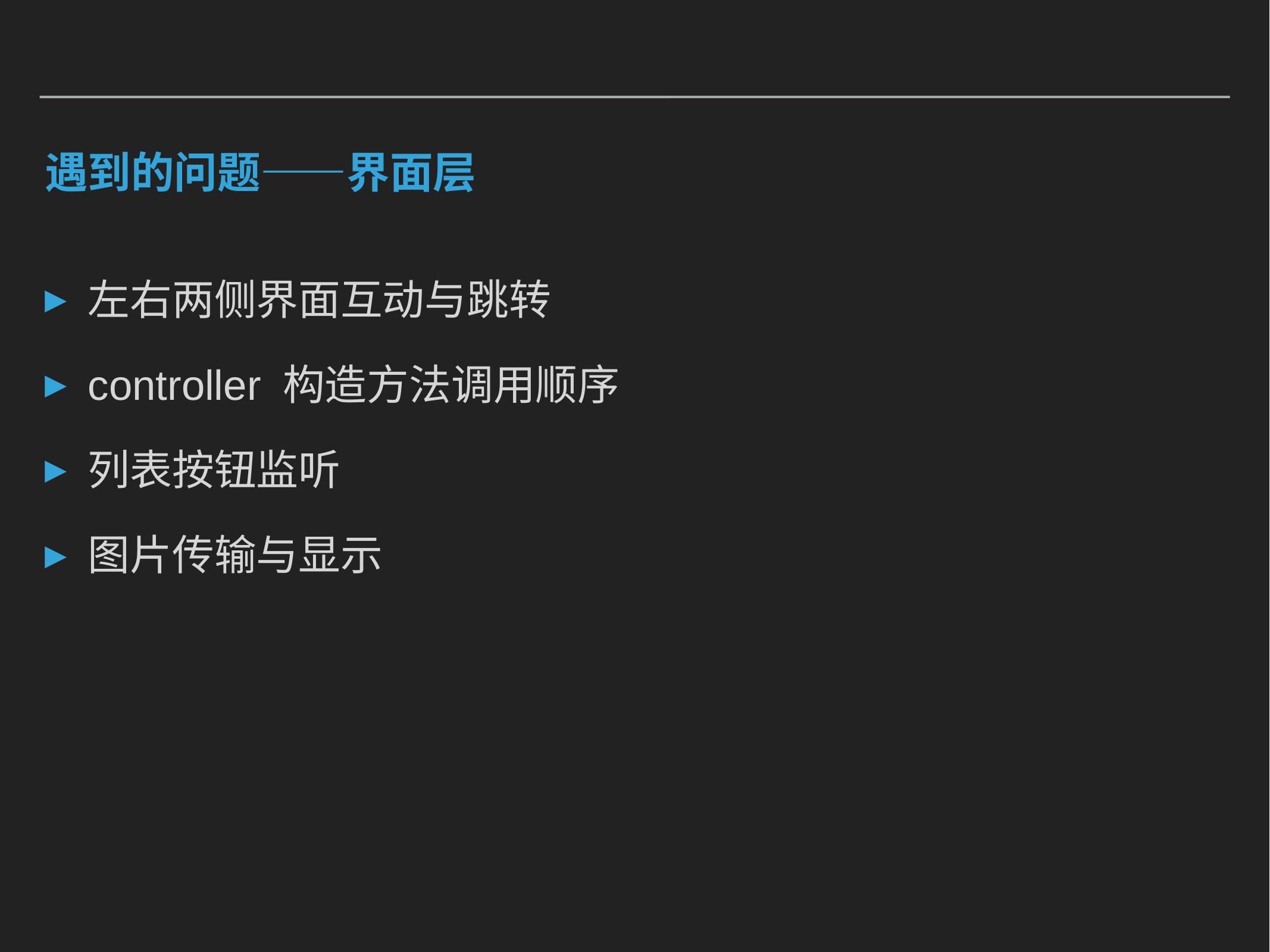

# 遇到的问题——界面层
左右两侧界面互动与跳转
controller 构造方法调用顺序
列表按钮监听
图片传输与显示